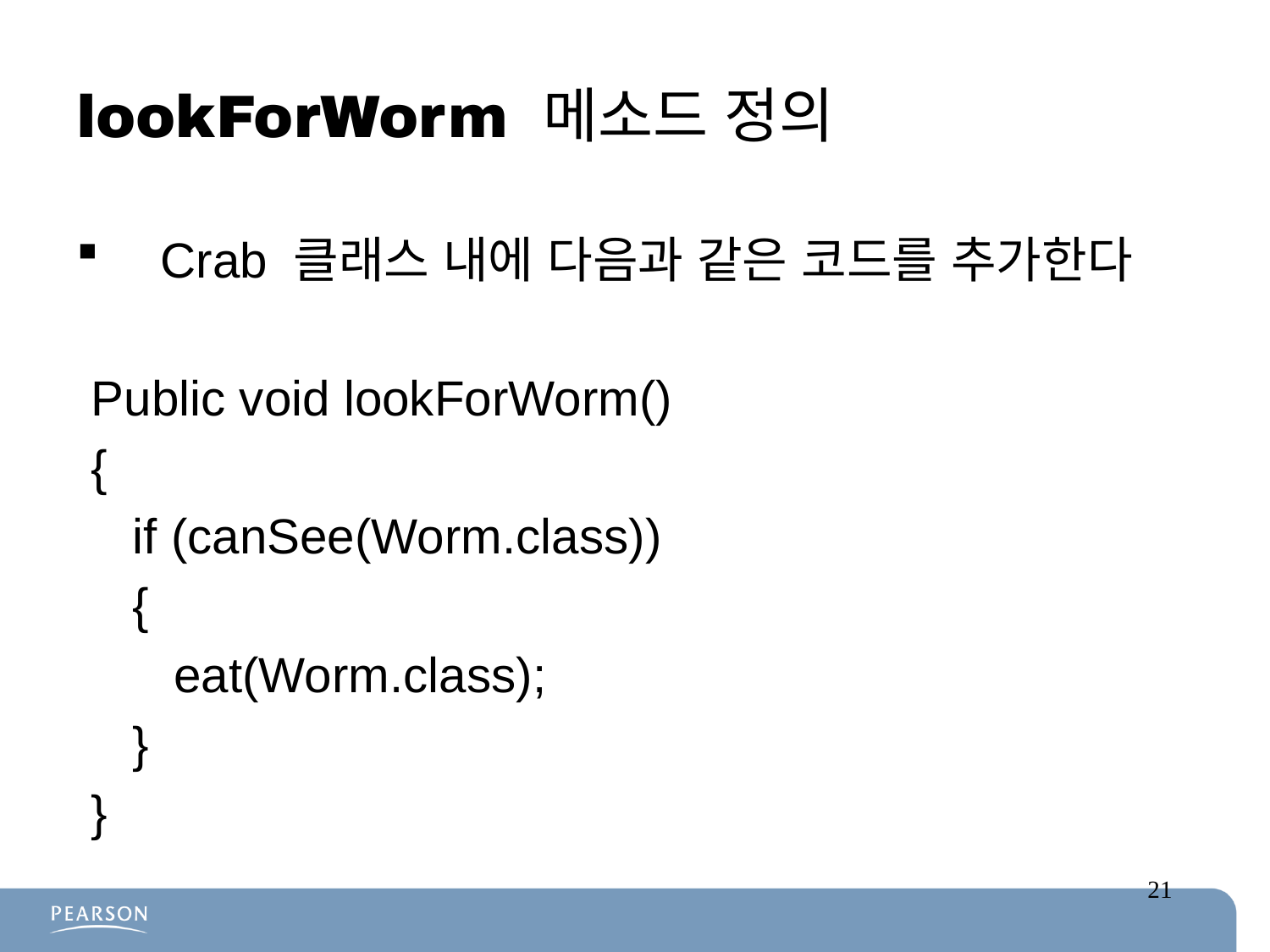

# lookForWorm 메소드 정의
Crab 클래스 내에 다음과 같은 코드를 추가한다

Public void lookForWorm()
{
   if (canSee(Worm.class))
   {
      eat(Worm.class);
   }
}

21